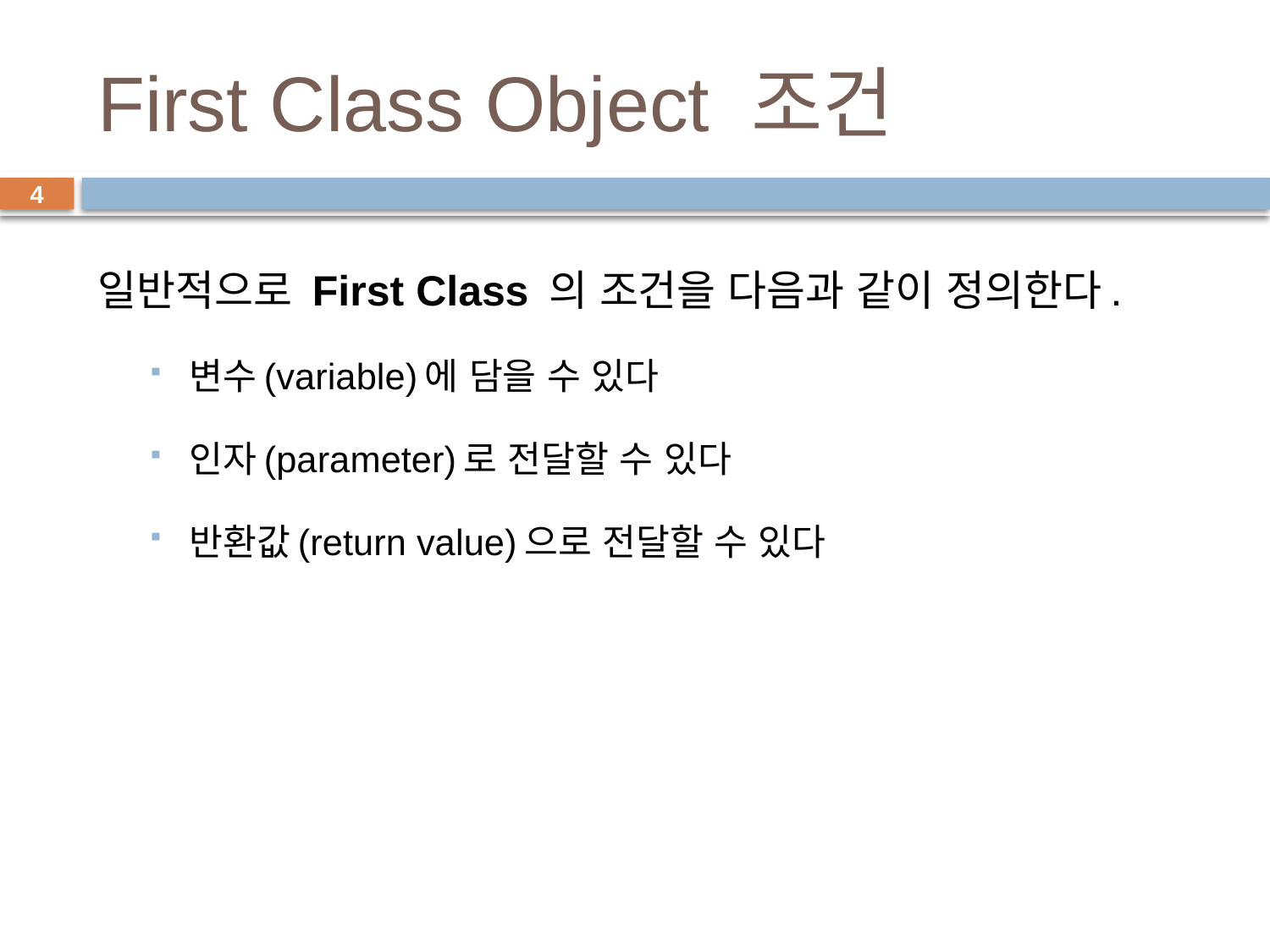

# First Class Object 조건
4
일반적으로 First Class 의 조건을 다음과 같이 정의한다.
변수(variable)에 담을 수 있다
인자(parameter)로 전달할 수 있다
반환값(return value)으로 전달할 수 있다